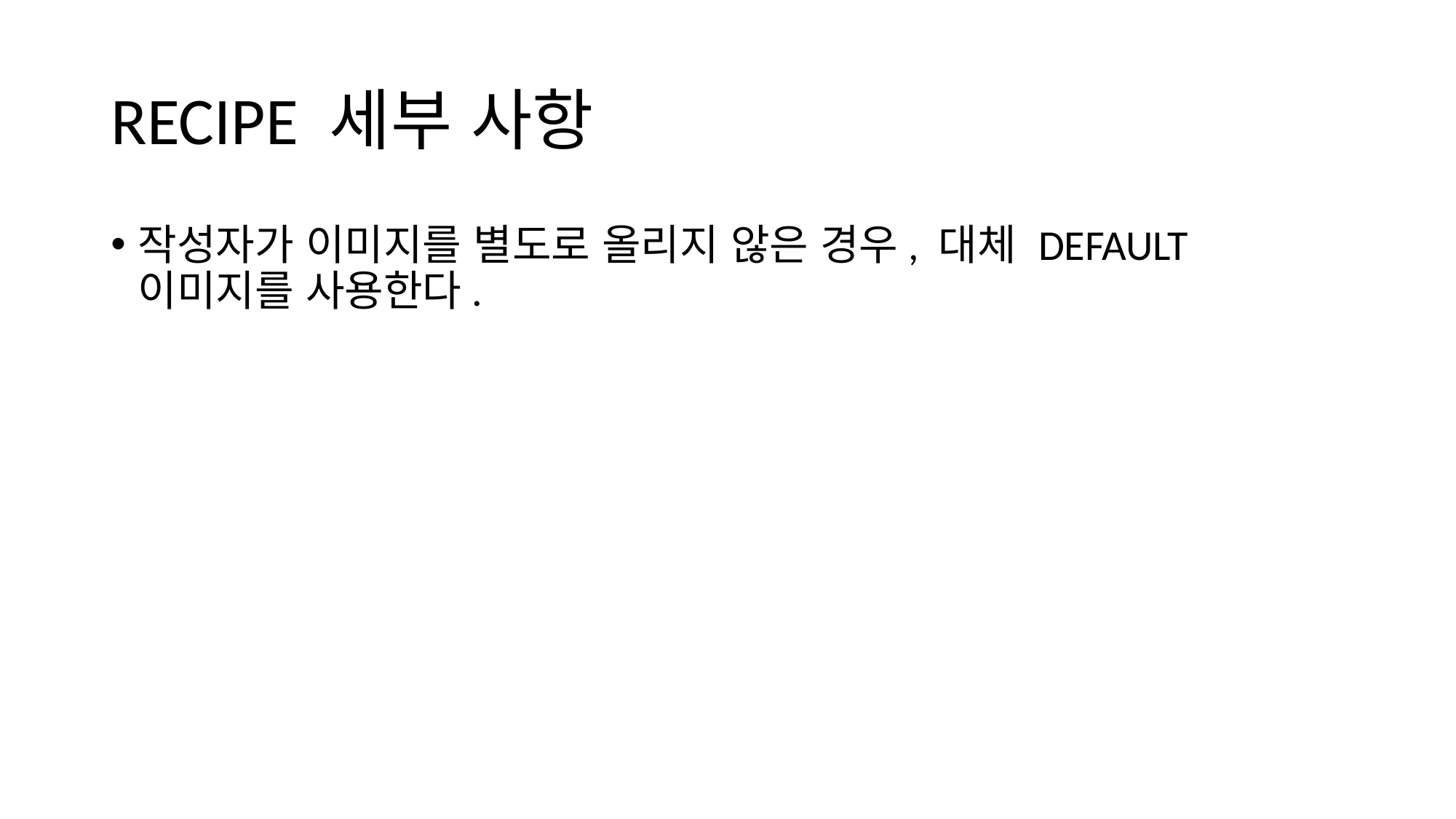

# RECIPE 세부 사항
작성자가 이미지를 별도로 올리지 않은 경우, 대체 DEFAULT 이미지를 사용한다.